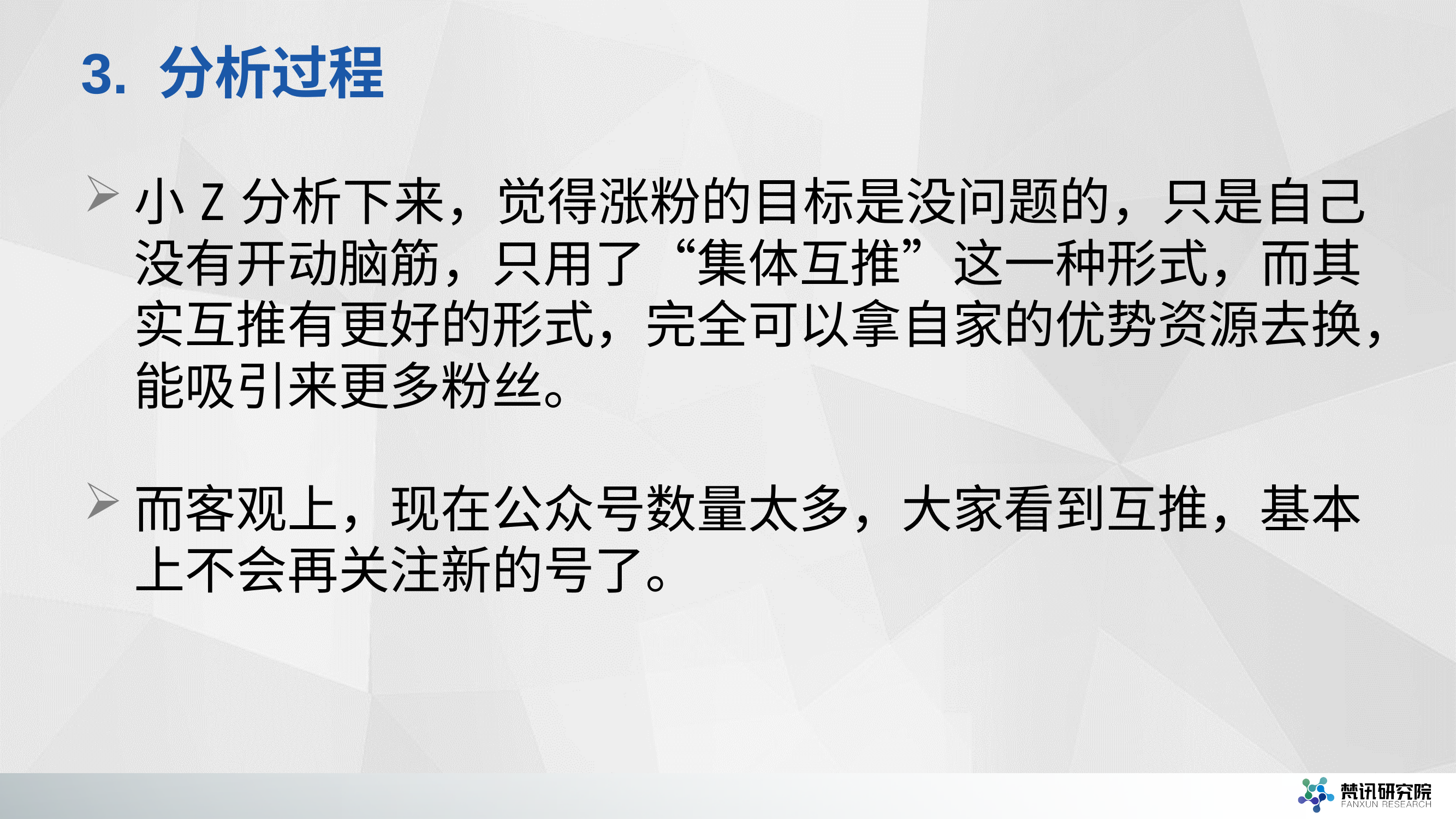

# 3. 分析过程
小Z分析下来，觉得涨粉的目标是没问题的，只是自己没有开动脑筋，只用了“集体互推”这一种形式，而其实互推有更好的形式，完全可以拿自家的优势资源去换，能吸引来更多粉丝。

而客观上，现在公众号数量太多，大家看到互推，基本上不会再关注新的号了。